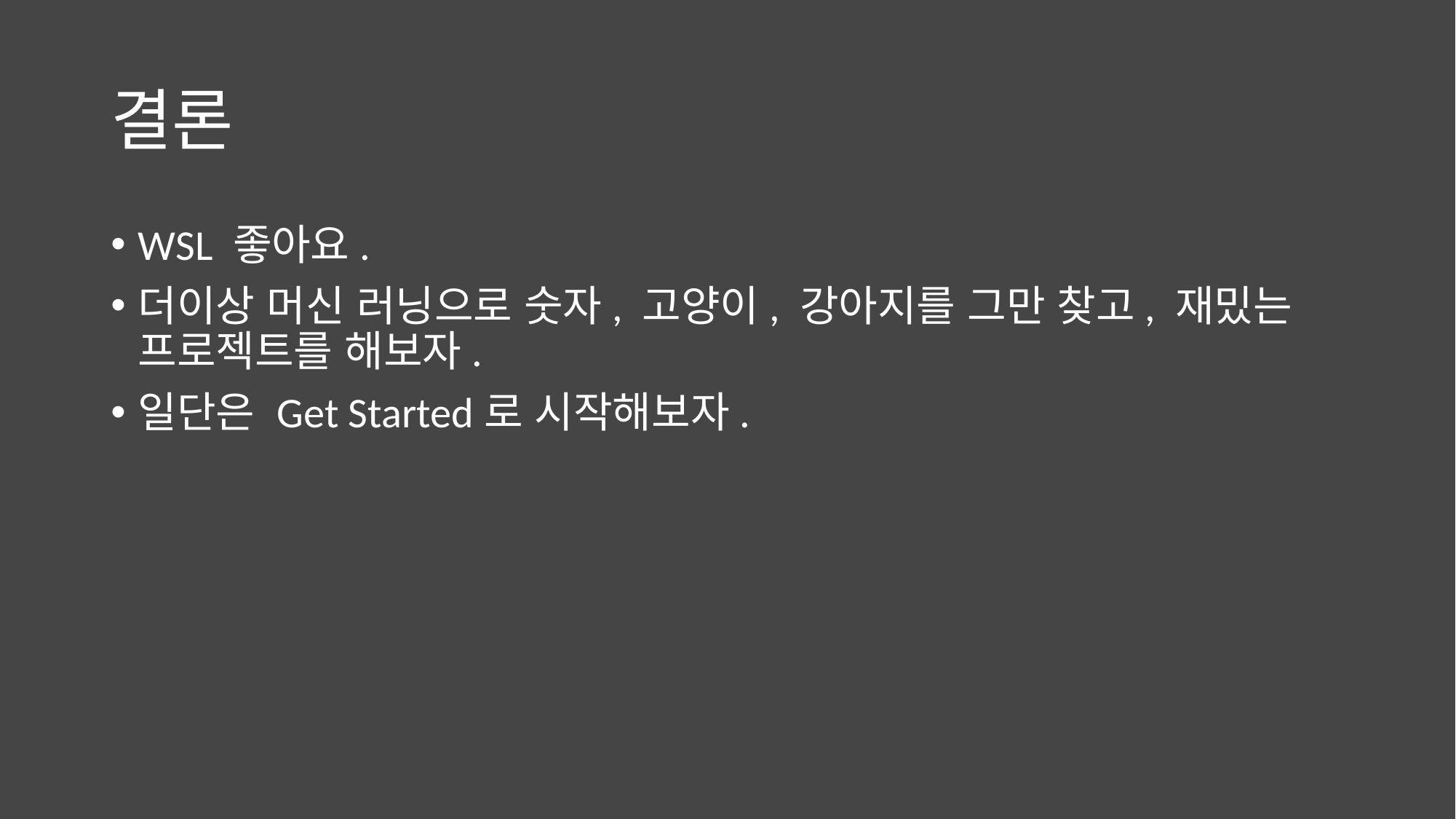

# 결론
WSL 좋아요.
더이상 머신 러닝으로 숫자, 고양이, 강아지를 그만 찾고, 재밌는 프로젝트를 해보자.
일단은 Get Started로 시작해보자.